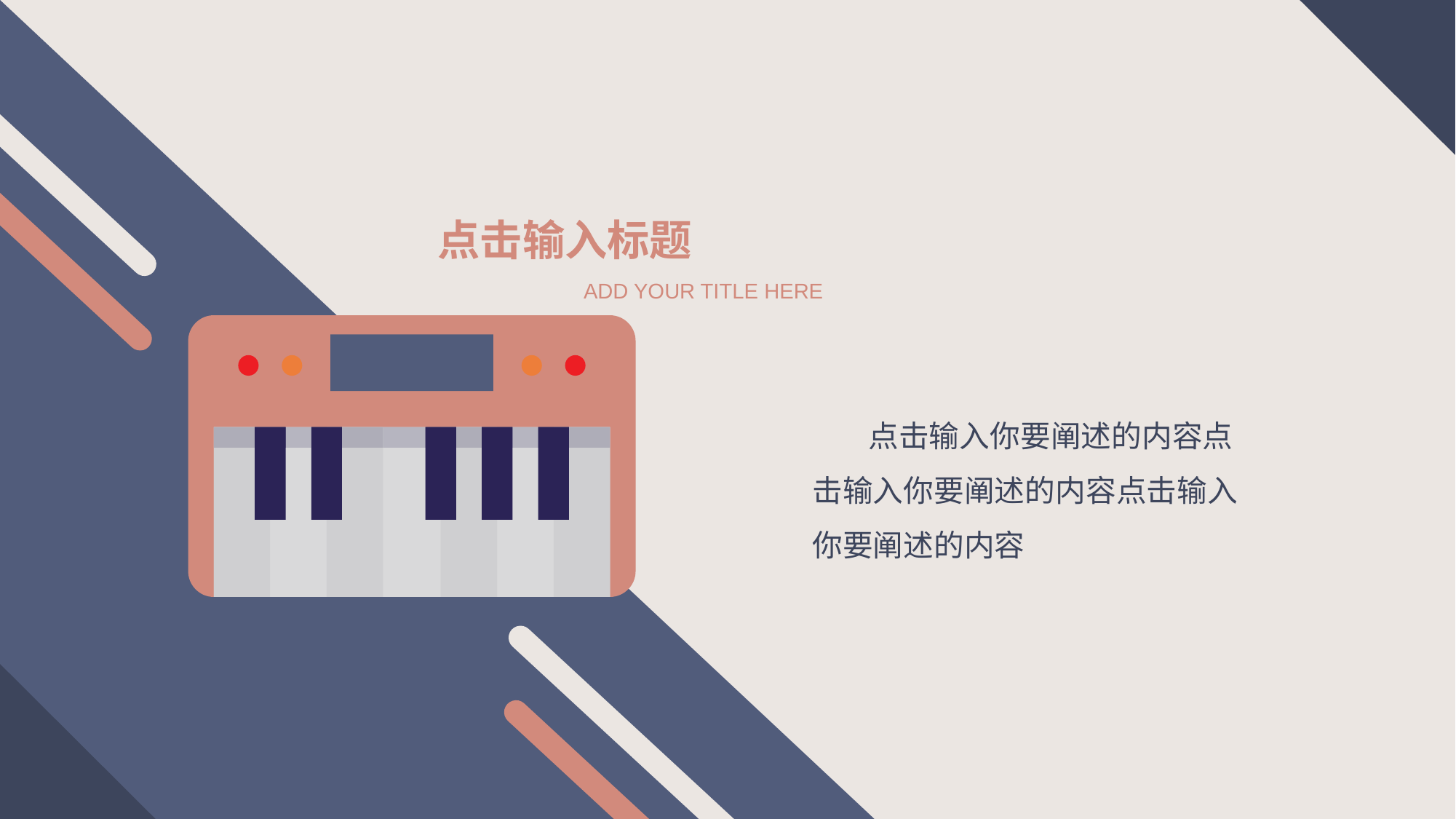

点击输入标题
ADD YOUR TITLE HERE

        点击输入你要阐述的内容点击输入你要阐述的内容点击输入你要阐述的内容